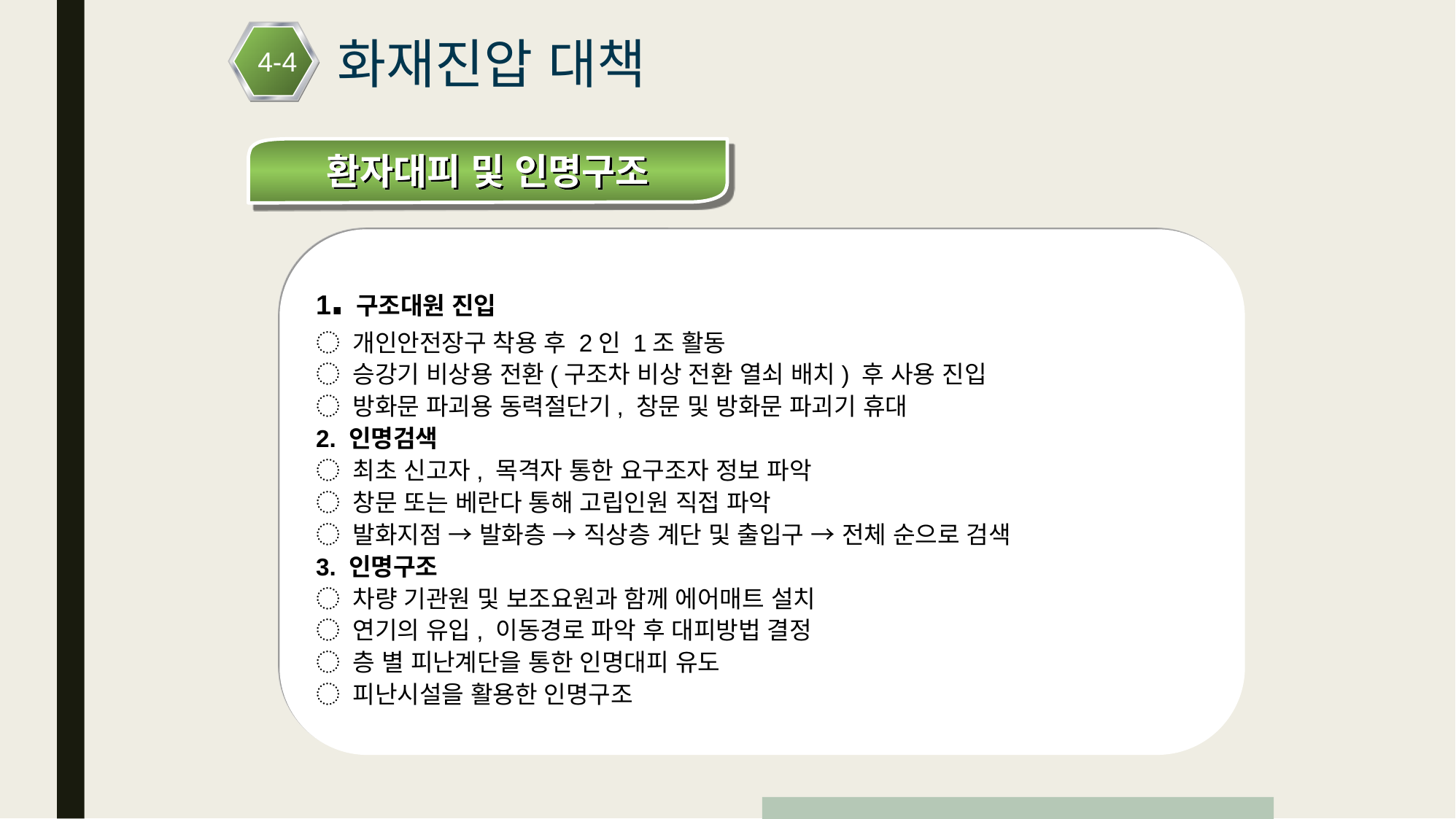

4-4
    화재진압 대책

 환자대피 및 인명구조
1.구조대원 진입
◌ 개인안전장구 착용 후 2인 1조 활동
◌ 승강기 비상용 전환(구조차 비상 전환 열쇠 배치) 후 사용 진입
◌ 방화문 파괴용 동력절단기, 창문 및 방화문 파괴기 휴대
2. 인명검색
◌ 최초 신고자, 목격자 통한 요구조자 정보 파악
◌ 창문 또는 베란다 통해 고립인원 직접 파악
◌ 발화지점 → 발화층 → 직상층 계단 및 출입구 → 전체 순으로 검색
3. 인명구조
◌ 차량 기관원 및 보조요원과 함께 에어매트 설치
◌ 연기의 유입, 이동경로 파악 후 대피방법 결정
◌ 층 별 피난계단을 통한 인명대피 유도
◌ 피난시설을 활용한 인명구조